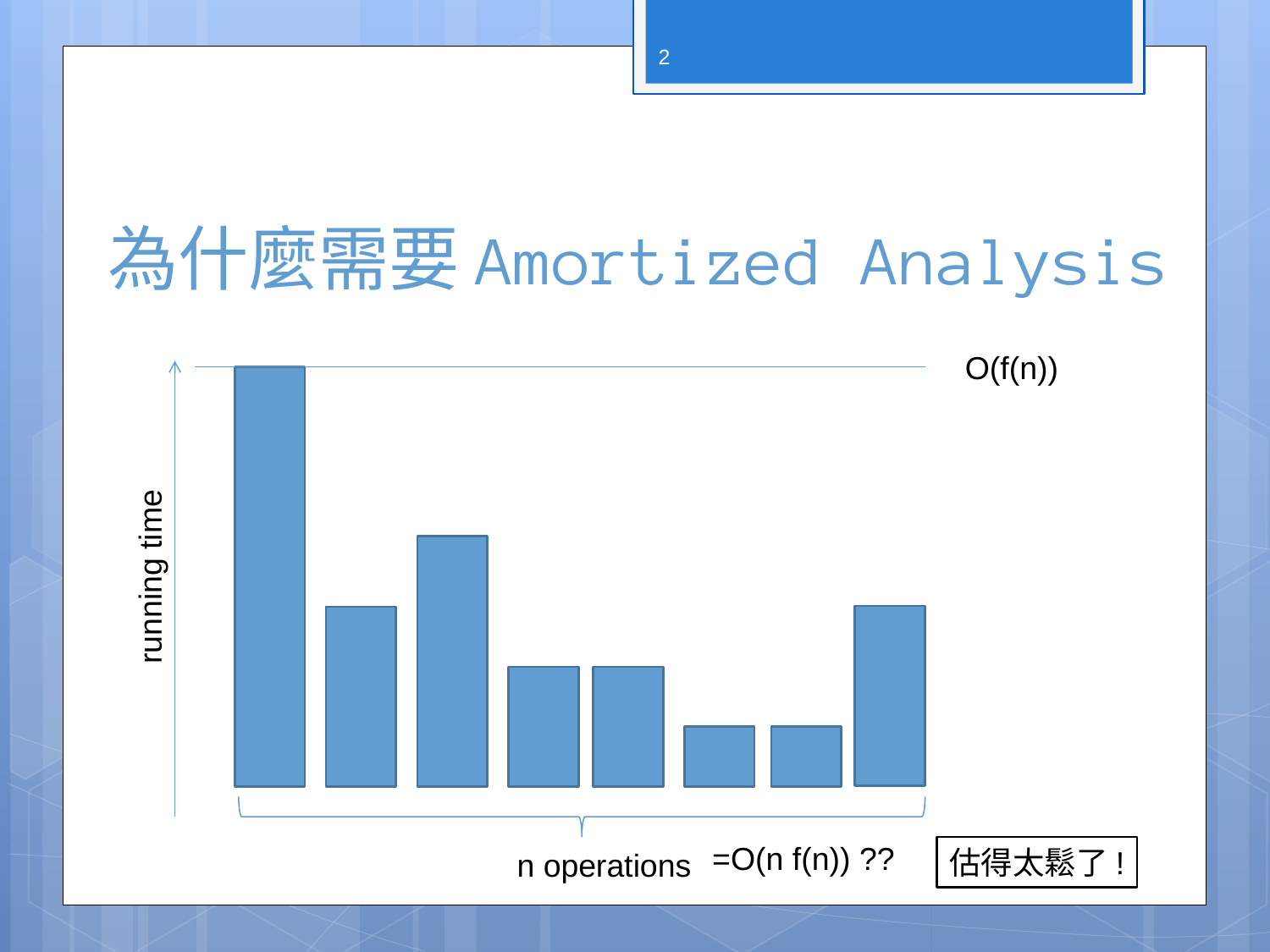

2
# 為什麼需要Amortized Analysis
O(f(n))

running time

=O(n f(n)) ??
估得太鬆了!
n operations